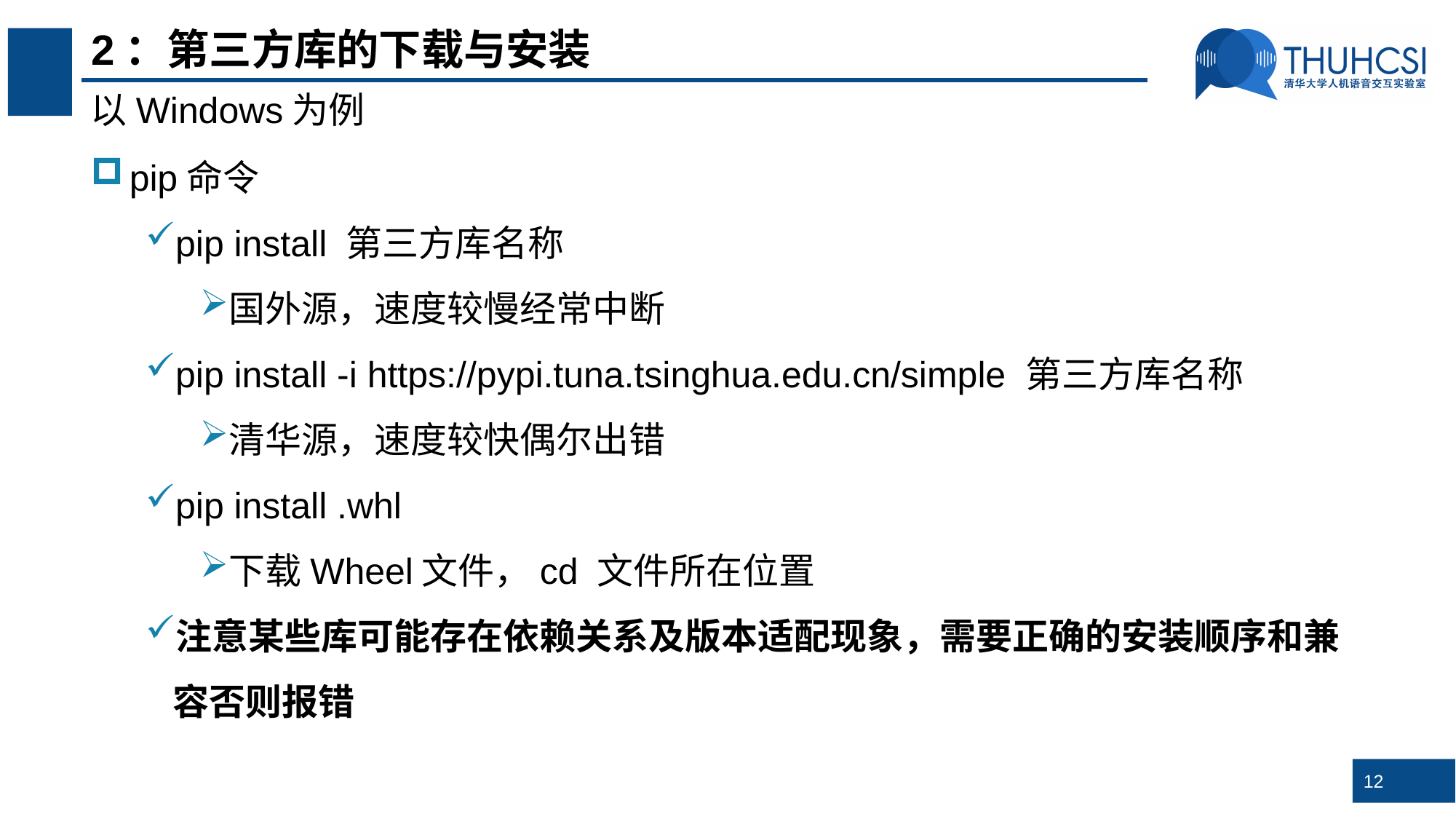

# 2：第三方库的下载与安装
以Windows为例
pip命令
pip install 第三方库名称
国外源，速度较慢经常中断
pip install -i https://pypi.tuna.tsinghua.edu.cn/simple 第三方库名称
清华源，速度较快偶尔出错
pip install .whl
下载Wheel文件，cd 文件所在位置
注意某些库可能存在依赖关系及版本适配现象，需要正确的安装顺序和兼容否则报错

12